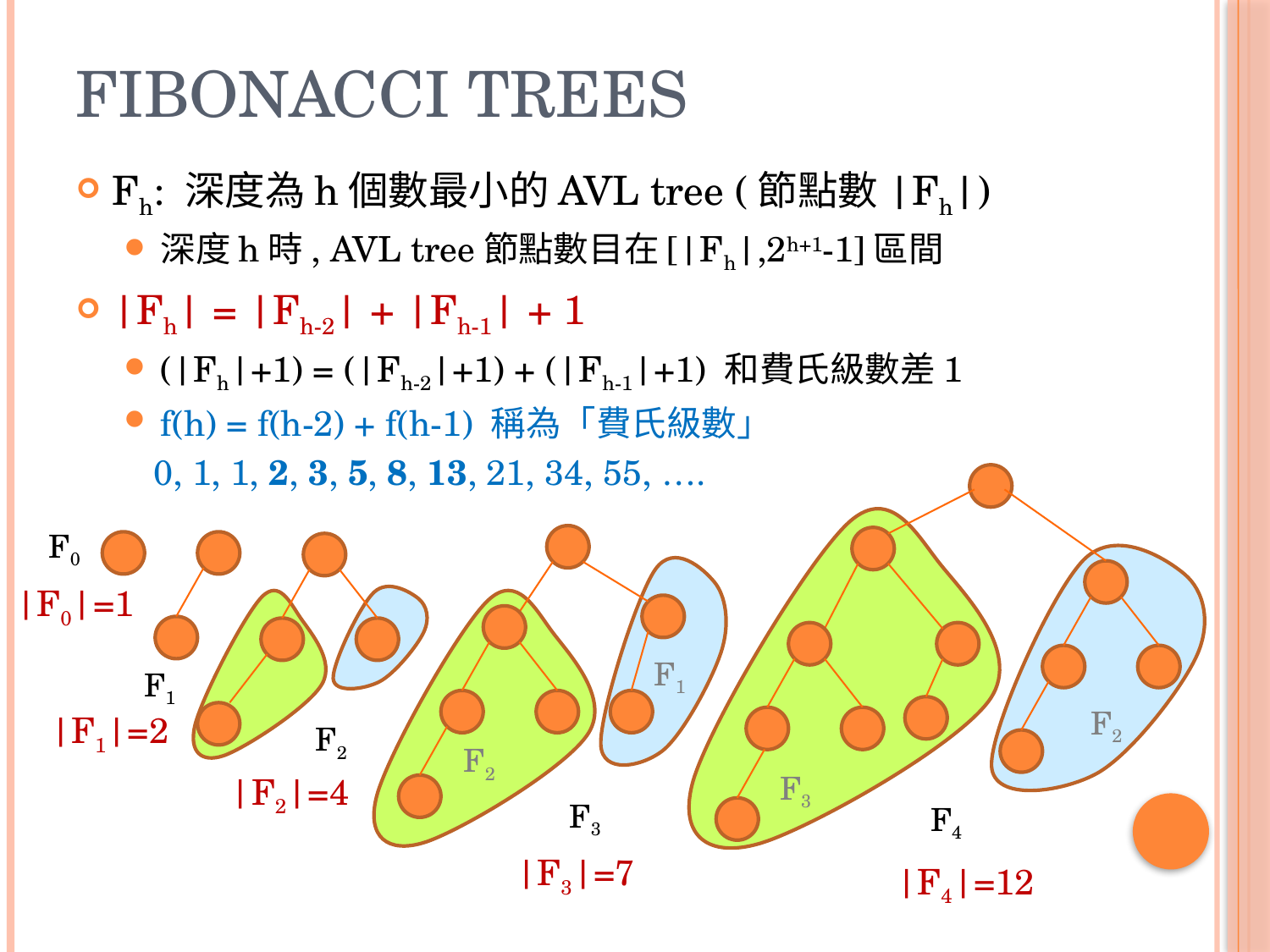

# Fibonacci Trees
Fh: 深度為h個數最小的AVL tree (節點數|Fh|)
深度h時, AVL tree節點數目在[|Fh|,2h+1-1]區間
|Fh| = |Fh-2| + |Fh-1| + 1
(|Fh|+1) = (|Fh-2|+1) + (|Fh-1|+1) 和費氏級數差1
f(h) = f(h-2) + f(h-1) 稱為「費氏級數」
   0, 1, 1, 2, 3, 5, 8, 13, 21, 34, 55, ….

F0

|F0|=1

F1
F1

F2
|F1|=2

F2

F2
F3
|F2|=4

F3
F4

|F3|=7
|F4|=12